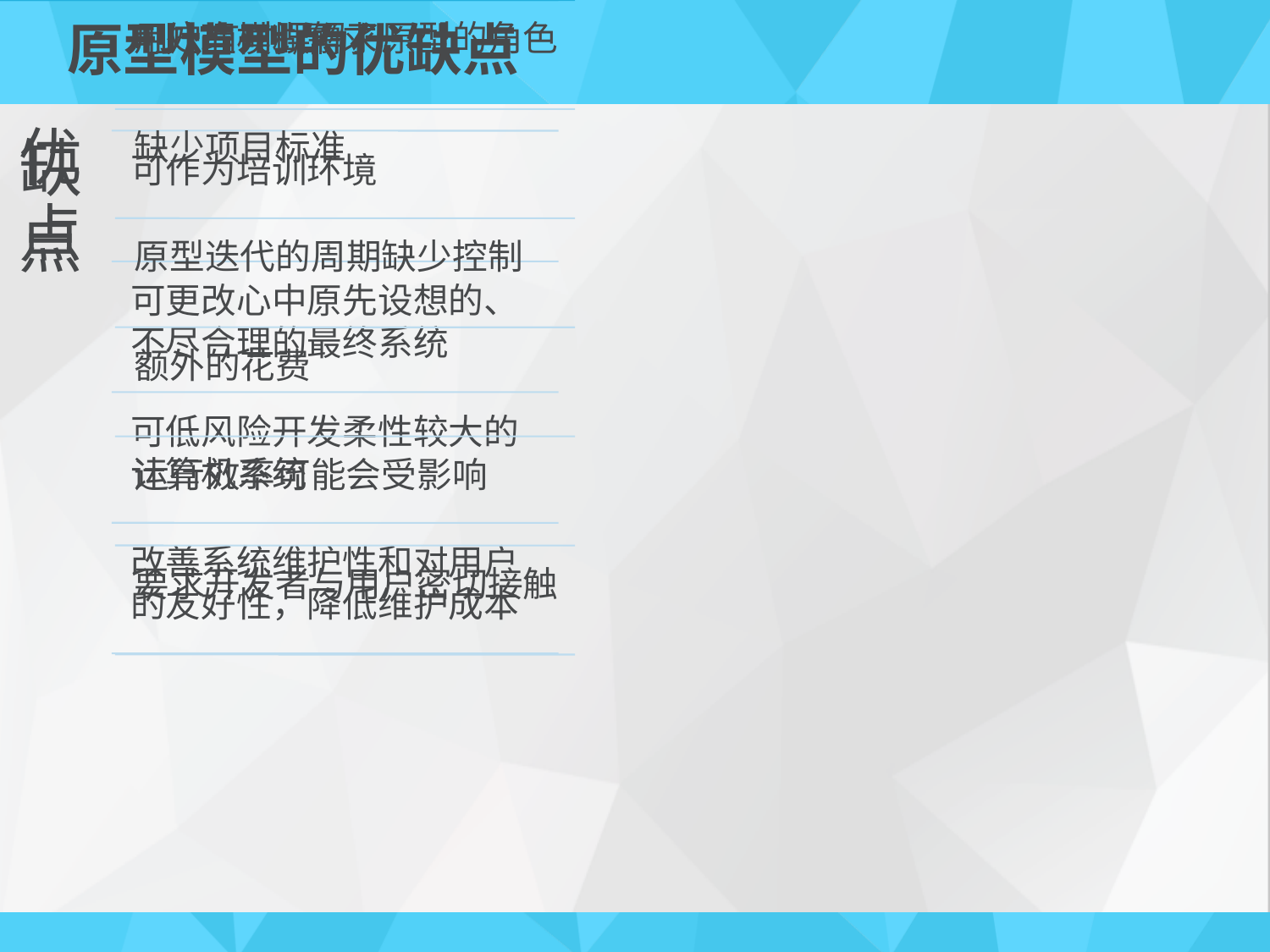

# 原型模型的优缺点

优点
可处理模糊需求
可作为培训环境
可更改心中原先设想的、不尽合理的最终系统
可低风险开发柔性较大的计算机系统
改善系统维护性和对用户的友好性，降低维护成本

缺点
用户有时误解了原型的角色
缺少项目标准
原型迭代的周期缺少控制
额外的花费
运行效率可能会受影响
要求开发者与用户密切接触